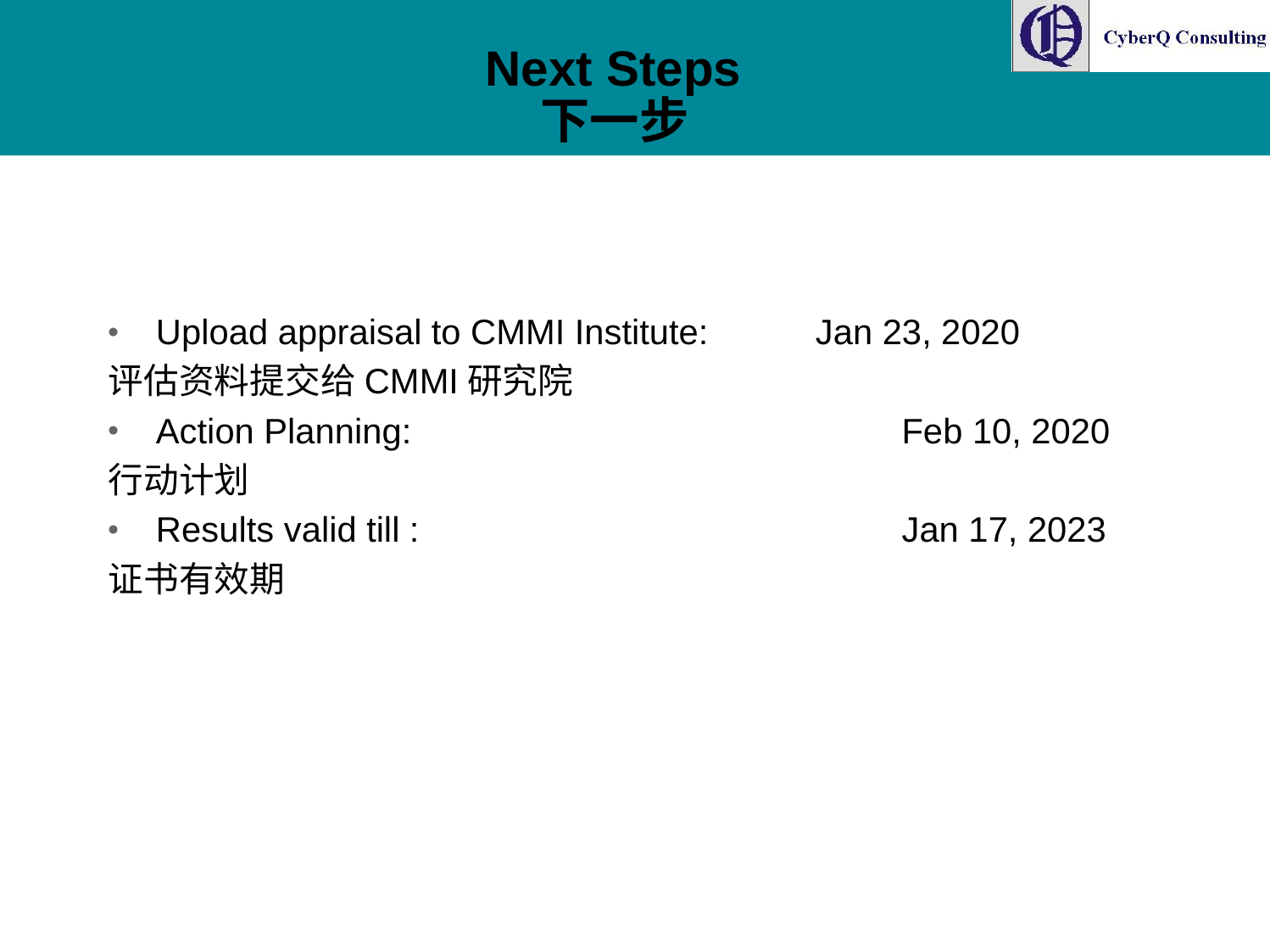

Next Steps
下一步

Upload appraisal to CMMI Institute:           Jan 23, 2020
评估资料提交给CMMI研究院
Action Planning: 	                          Feb 10, 2020
行动计划
Results valid till :	                          Jan 17, 2023
证书有效期